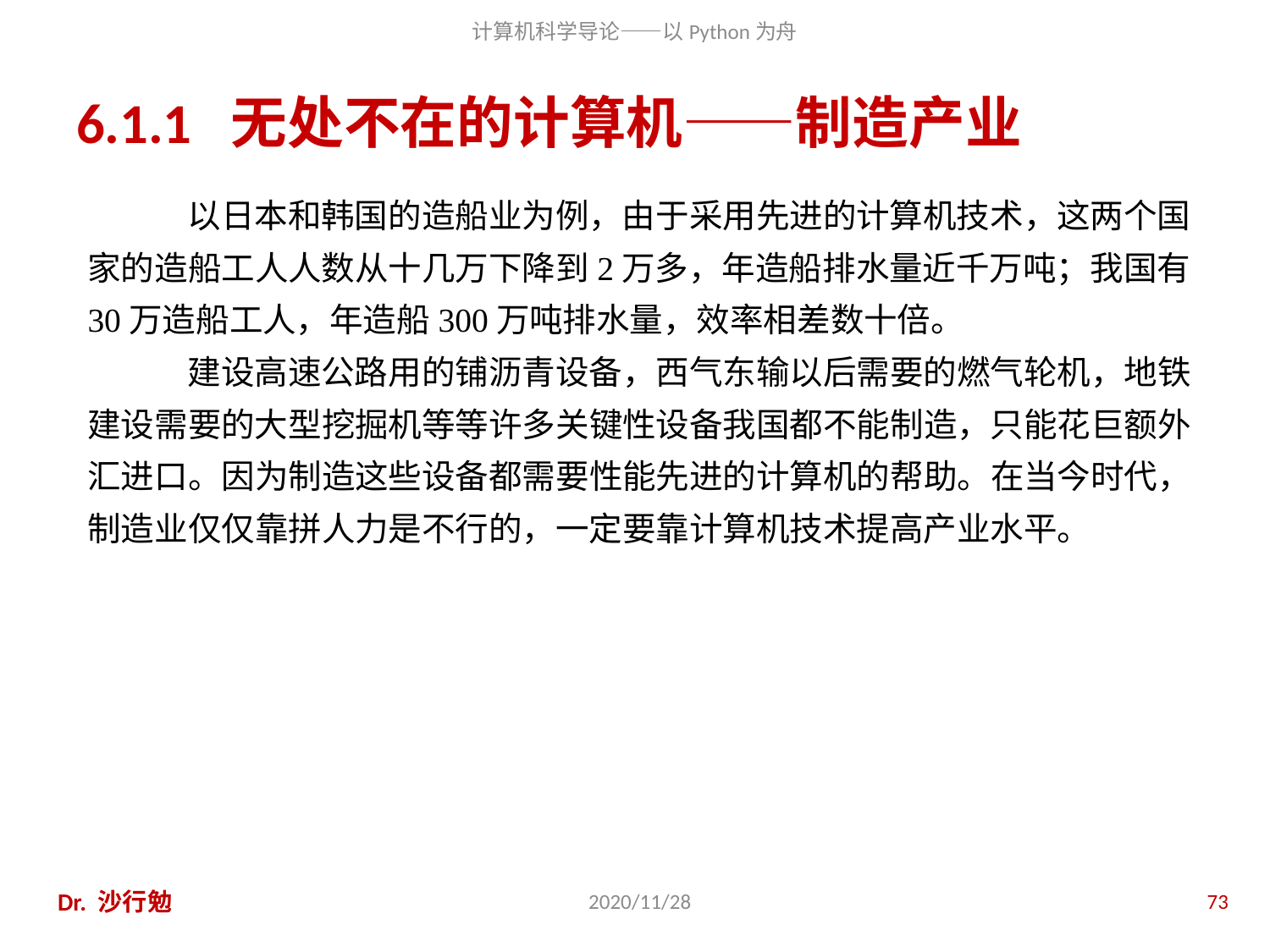

# 6.1.1  无处不在的计算机——制造产业
以日本和韩国的造船业为例，由于采用先进的计算机技术，这两个国家的造船工人人数从十几万下降到2万多，年造船排水量近千万吨；我国有30万造船工人，年造船300万吨排水量，效率相差数十倍。
建设高速公路用的铺沥青设备，西气东输以后需要的燃气轮机，地铁建设需要的大型挖掘机等等许多关键性设备我国都不能制造，只能花巨额外汇进口。因为制造这些设备都需要性能先进的计算机的帮助。在当今时代，制造业仅仅靠拼人力是不行的，一定要靠计算机技术提高产业水平。

Dr. 沙行勉
2020/11/28
73